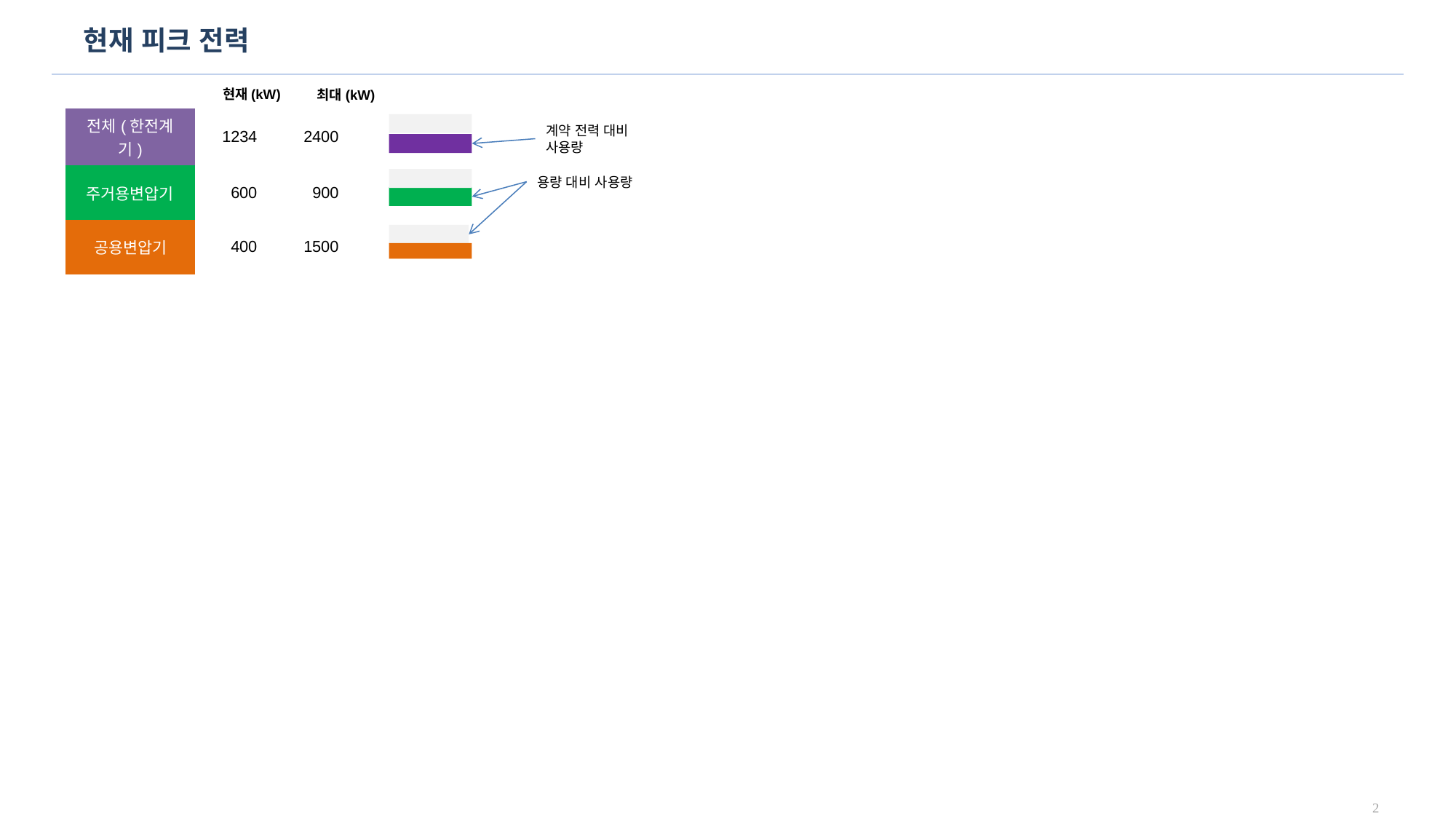

# 현재 피크 전력
현재(kW)
최대(kW)
| 전체(한전계기) | 1234 | 2400 |
| --- | --- | --- |
| 주거용변압기 | 600 | 900 |
| 공용변압기 | 400 | 1500 |

계약 전력 대비 사용량

용량 대비 사용량

2